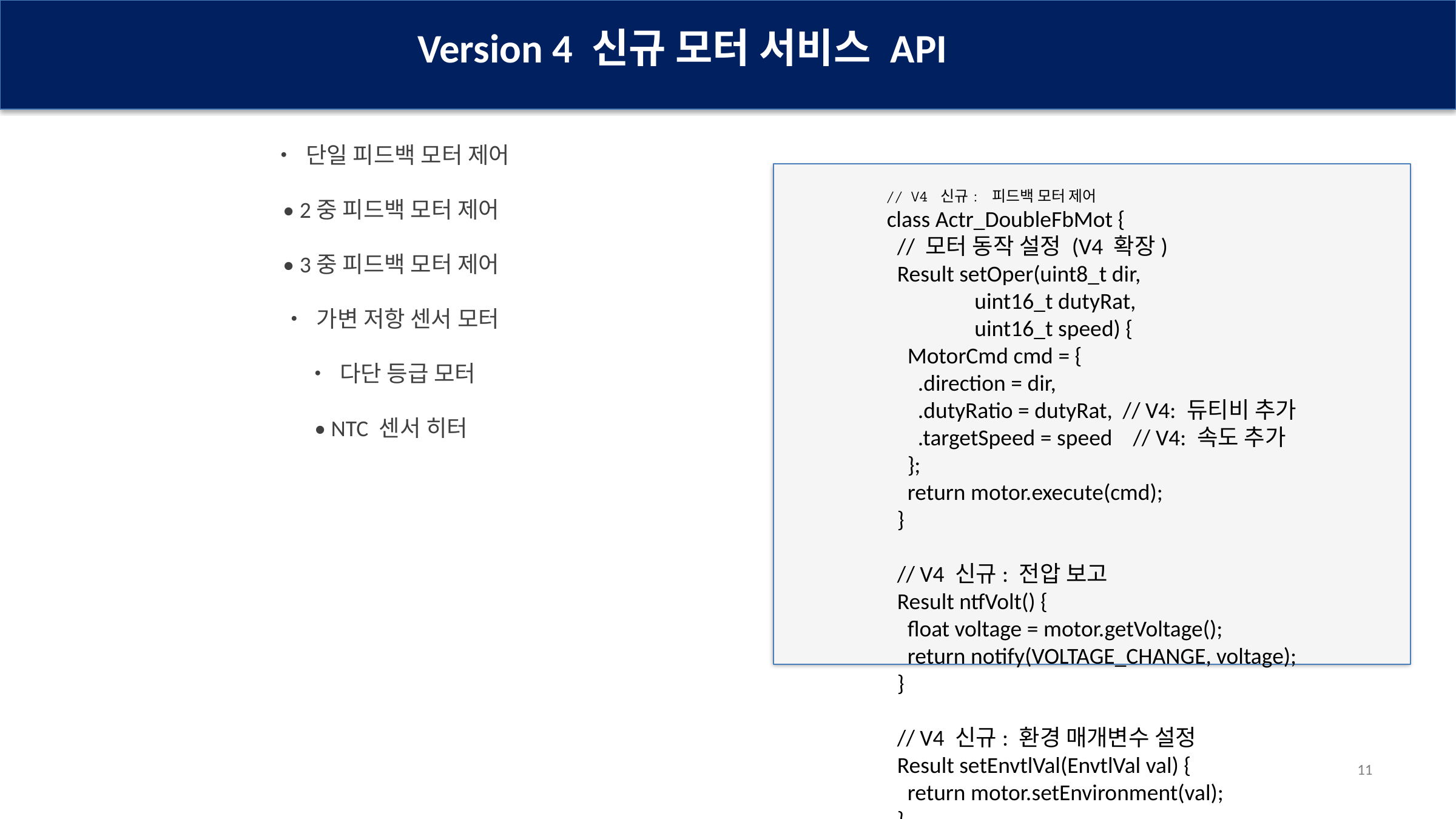

Version 4 신규 모터 서비스 API
• 단일 피드백 모터 제어

// V4 신규: 피드백 모터 제어
class Actr_DoubleFbMot {
  // 모터 동작 설정 (V4 확장)
  Result setOper(uint8_t dir,
                 uint16_t dutyRat,
                 uint16_t speed) {
    MotorCmd cmd = {
      .direction = dir,
      .dutyRatio = dutyRat,  // V4: 듀티비 추가
      .targetSpeed = speed    // V4: 속도 추가
    };
    return motor.execute(cmd);
  }

  // V4 신규: 전압 보고
  Result ntfVolt() {
    float voltage = motor.getVoltage();
    return notify(VOLTAGE_CHANGE, voltage);
  }

  // V4 신규: 환경 매개변수 설정
  Result setEnvtlVal(EnvtlVal val) {
    return motor.setEnvironment(val);
  }
}
• 2중 피드백 모터 제어
• 3중 피드백 모터 제어
• 가변 저항 센서 모터
• 다단 등급 모터
• NTC 센서 히터
11